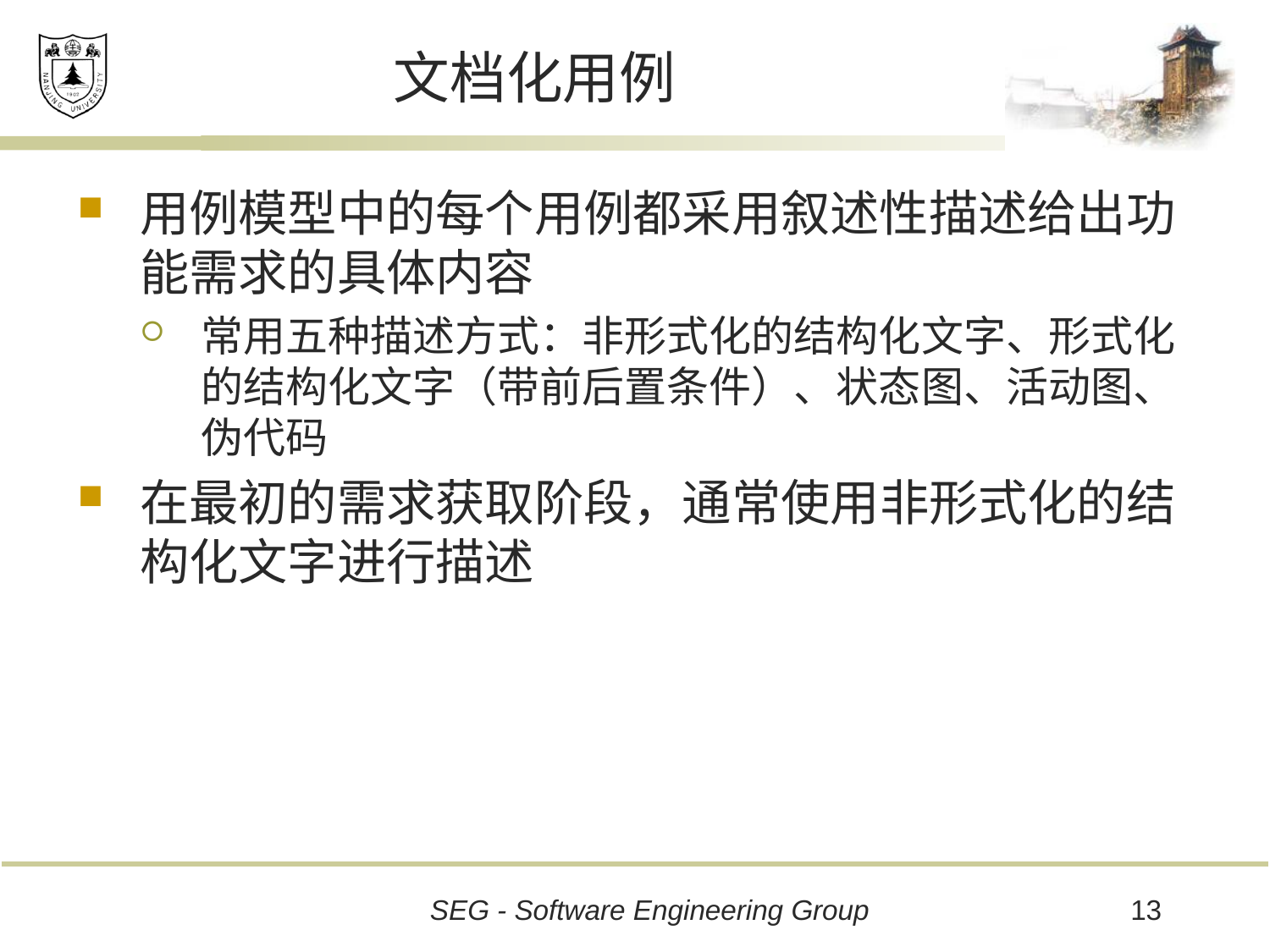

# 文档化用例
用例模型中的每个用例都采用叙述性描述给出功能需求的具体内容
常用五种描述方式：非形式化的结构化文字、形式化的结构化文字（带前后置条件）、状态图、活动图、伪代码
在最初的需求获取阶段，通常使用非形式化的结构化文字进行描述
13
SEG - Software Engineering Group